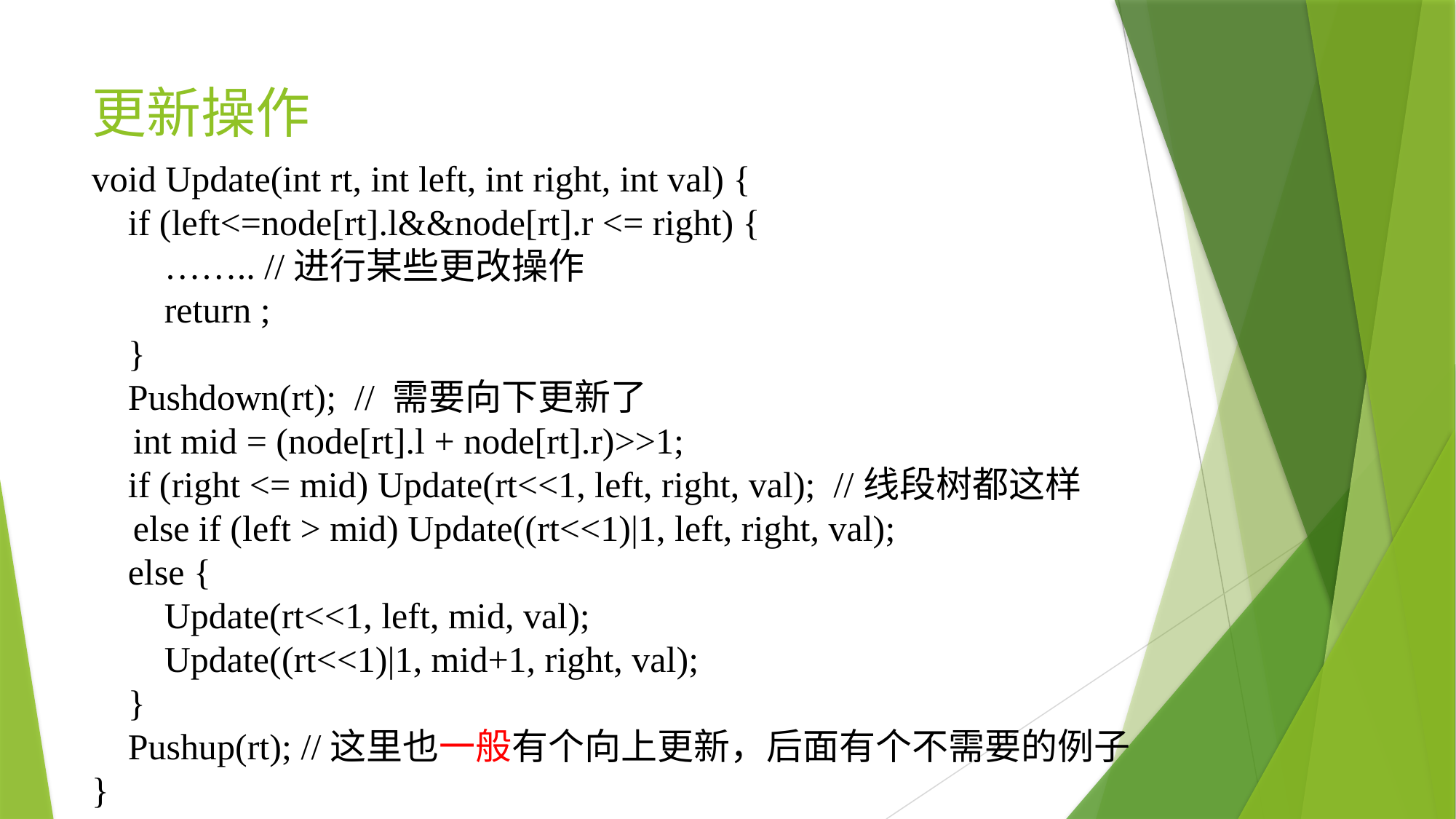

# 更新操作
void Update(int rt, int left, int right, int val) {
    if (left<=node[rt].l&&node[rt].r <= right) {
        …….. //进行某些更改操作
        return ;
    }
    Pushdown(rt);  // 需要向下更新了
    int mid = (node[rt].l + node[rt].r)>>1;
    if (right <= mid) Update(rt<<1, left, right, val);  //线段树都这样
    else if (left > mid) Update((rt<<1)|1, left, right, val);
    else {
        Update(rt<<1, left, mid, val);
        Update((rt<<1)|1, mid+1, right, val);
    }
    Pushup(rt); //这里也一般有个向上更新，后面有个不需要的例子
}